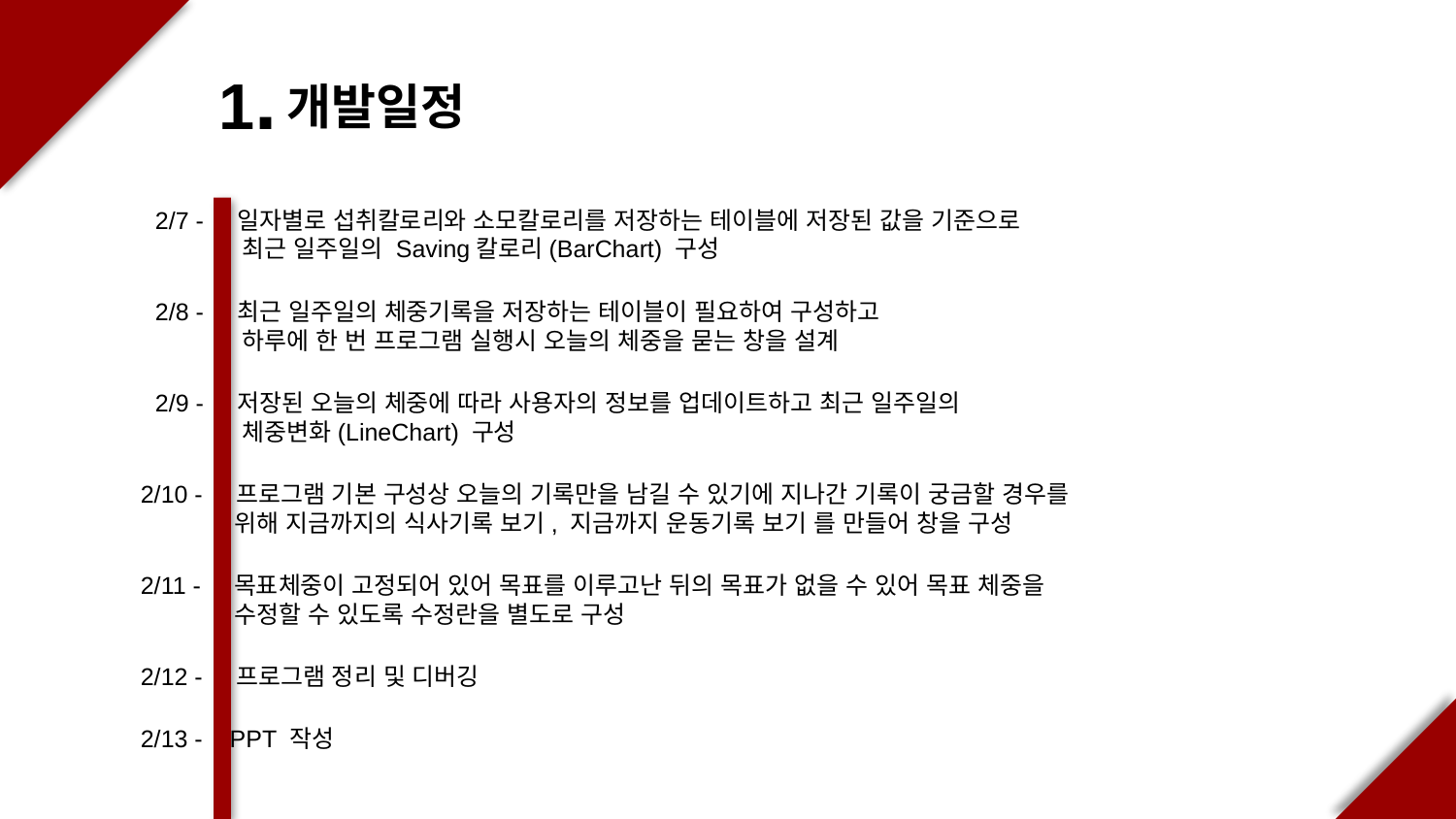

1.
 개발일정
2/7 -    일자별로 섭취칼로리와 소모칼로리를 저장하는 테이블에 저장된 값을 기준으로
            최근 일주일의 Saving칼로리(BarChart) 구성

2/8 -    최근 일주일의 체중기록을 저장하는 테이블이 필요하여 구성하고
            하루에 한 번 프로그램 실행시 오늘의 체중을 묻는 창을 설계
2/9 -    저장된 오늘의 체중에 따라 사용자의 정보를 업데이트하고 최근 일주일의
            체중변화(LineChart) 구성
2/10 -    프로그램 기본 구성상 오늘의 기록만을 남길 수 있기에 지나간 기록이 궁금할 경우를
             위해 지금까지의 식사기록 보기, 지금까지 운동기록 보기 를 만들어 창을 구성
2/11 -    목표체중이 고정되어 있어 목표를 이루고난 뒤의 목표가 없을 수 있어 목표 체중을
             수정할 수 있도록 수정란을 별도로 구성
2/12 -    프로그램 정리 및 디버깅

2/13 -    PPT 작성